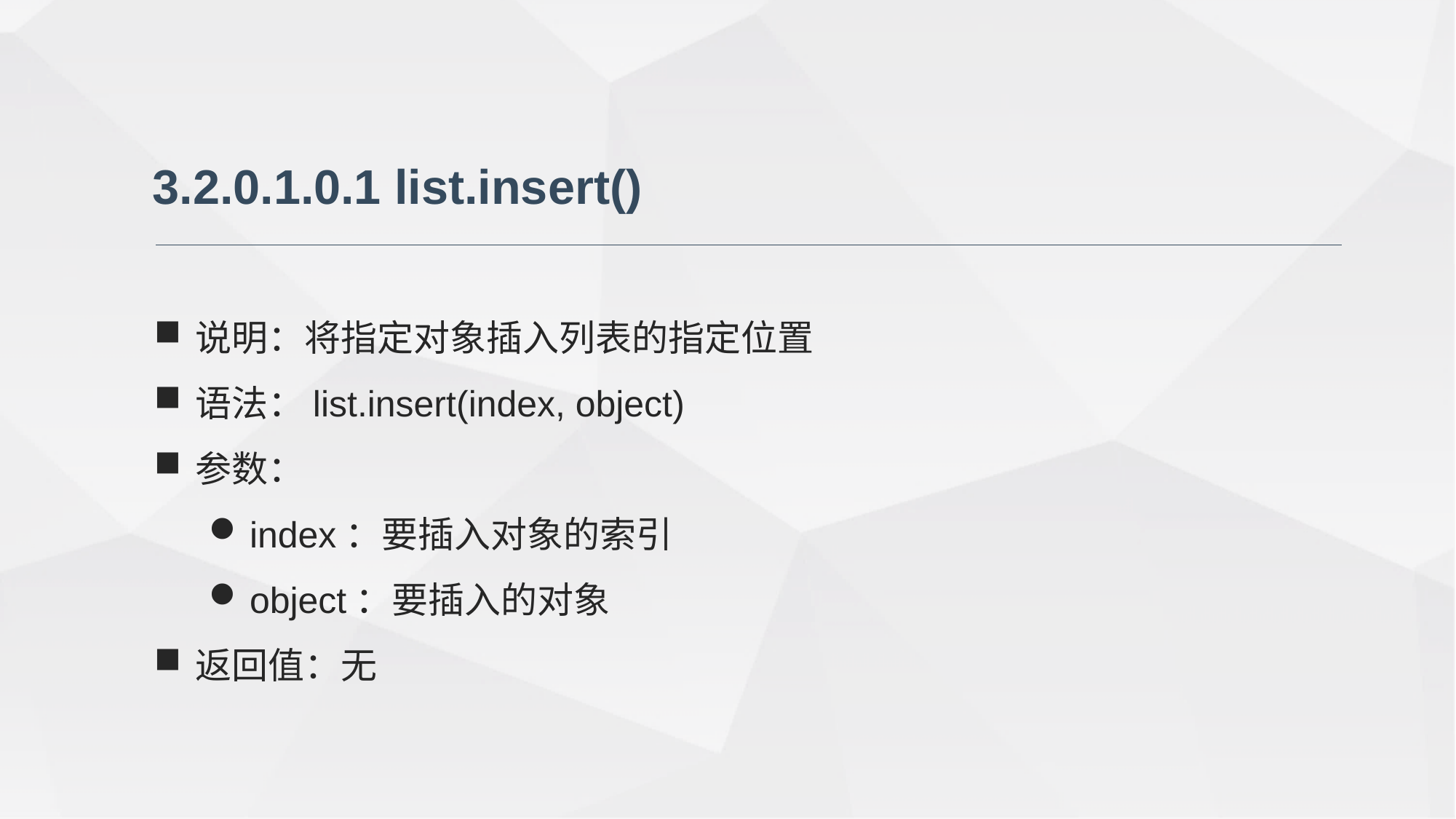

3.2.0.1.0.1 list.insert()
说明：将指定对象插入列表的指定位置
语法：list.insert(index, object)
参数：
index：要插入对象的索引
object：要插入的对象
返回值：无